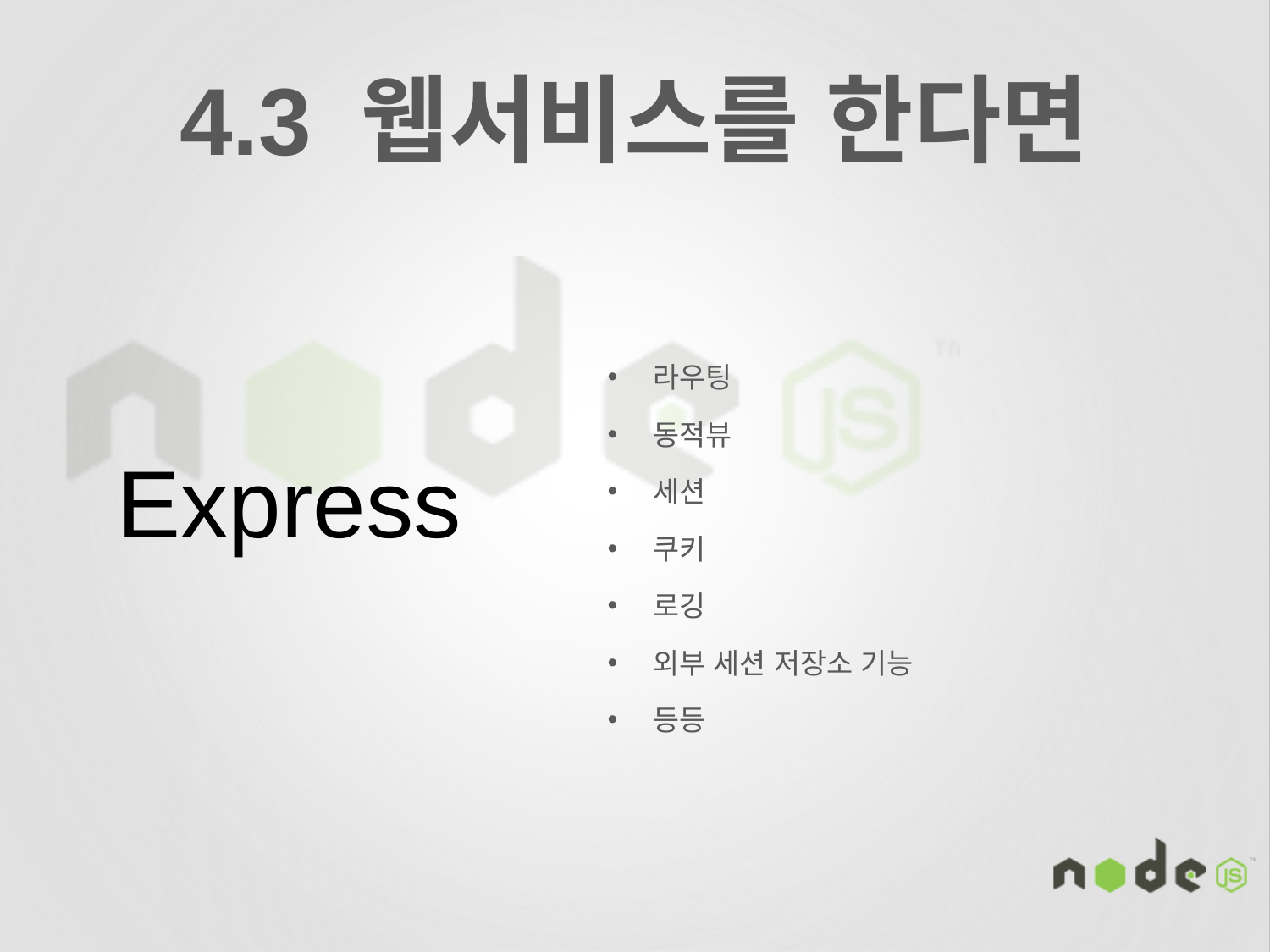

# 4.3 웹서비스를 한다면
라우팅
동적뷰
세션
쿠키
로깅
외부 세션 저장소 기능
등등

Express